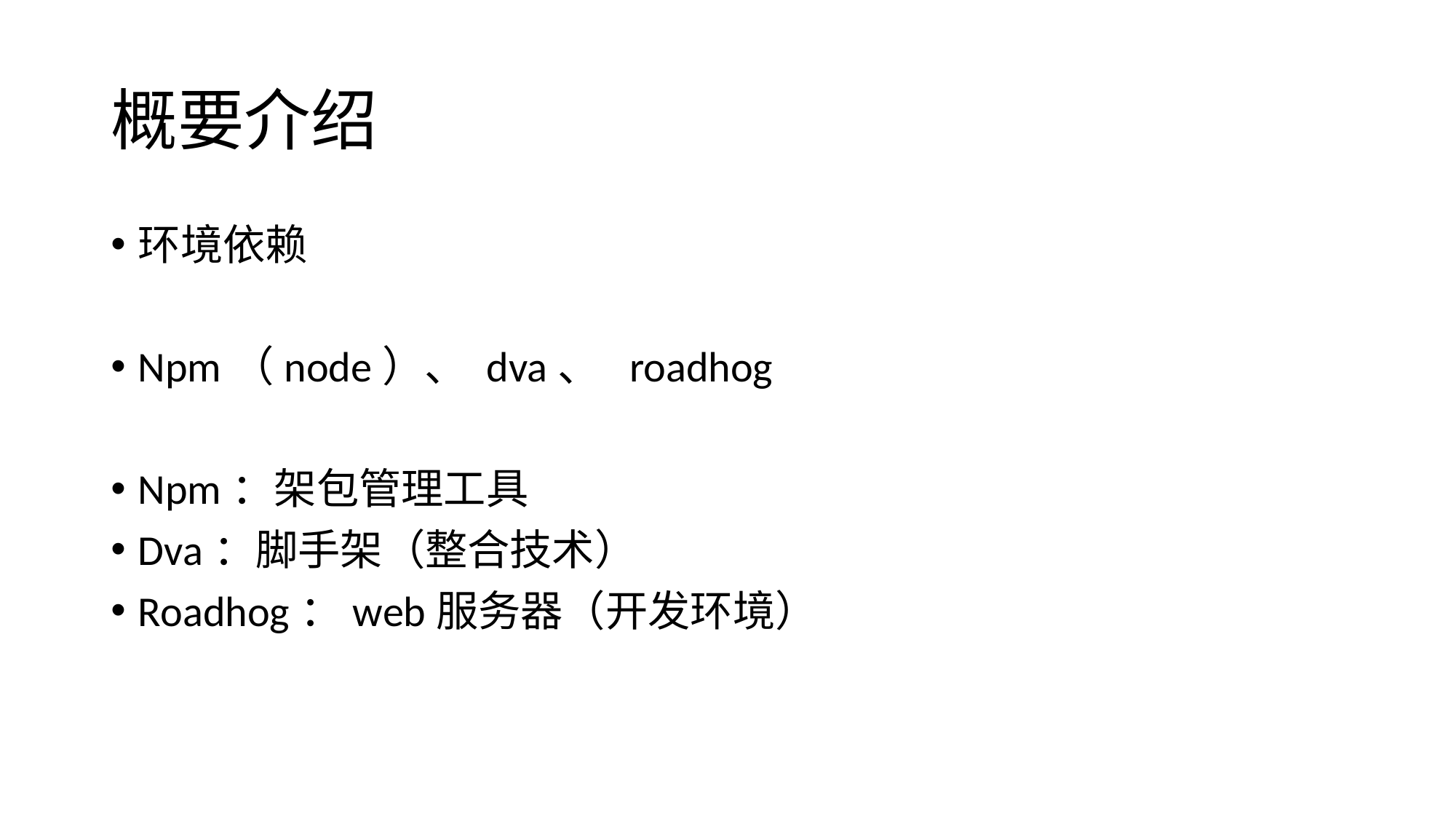

# 概要介绍
环境依赖

Npm（node）、 dva、  roadhog

Npm：架包管理工具
Dva：脚手架（整合技术）
Roadhog：web服务器（开发环境）